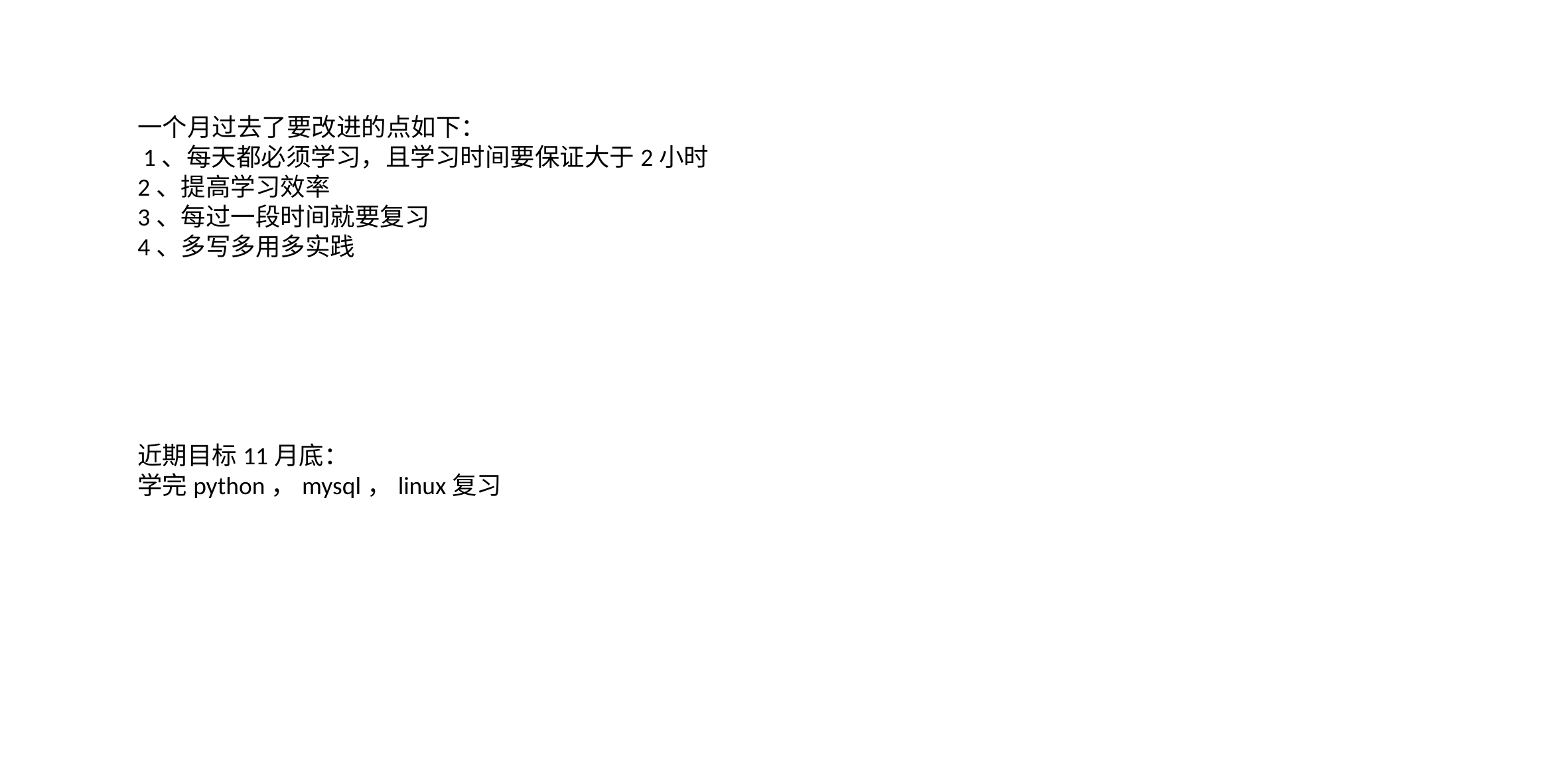

一个月过去了要改进的点如下：
 1、每天都必须学习，且学习时间要保证大于2小时
2、提高学习效率
3、每过一段时间就要复习
4、多写多用多实践

近期目标11月底：
学完python，mysql，linux复习